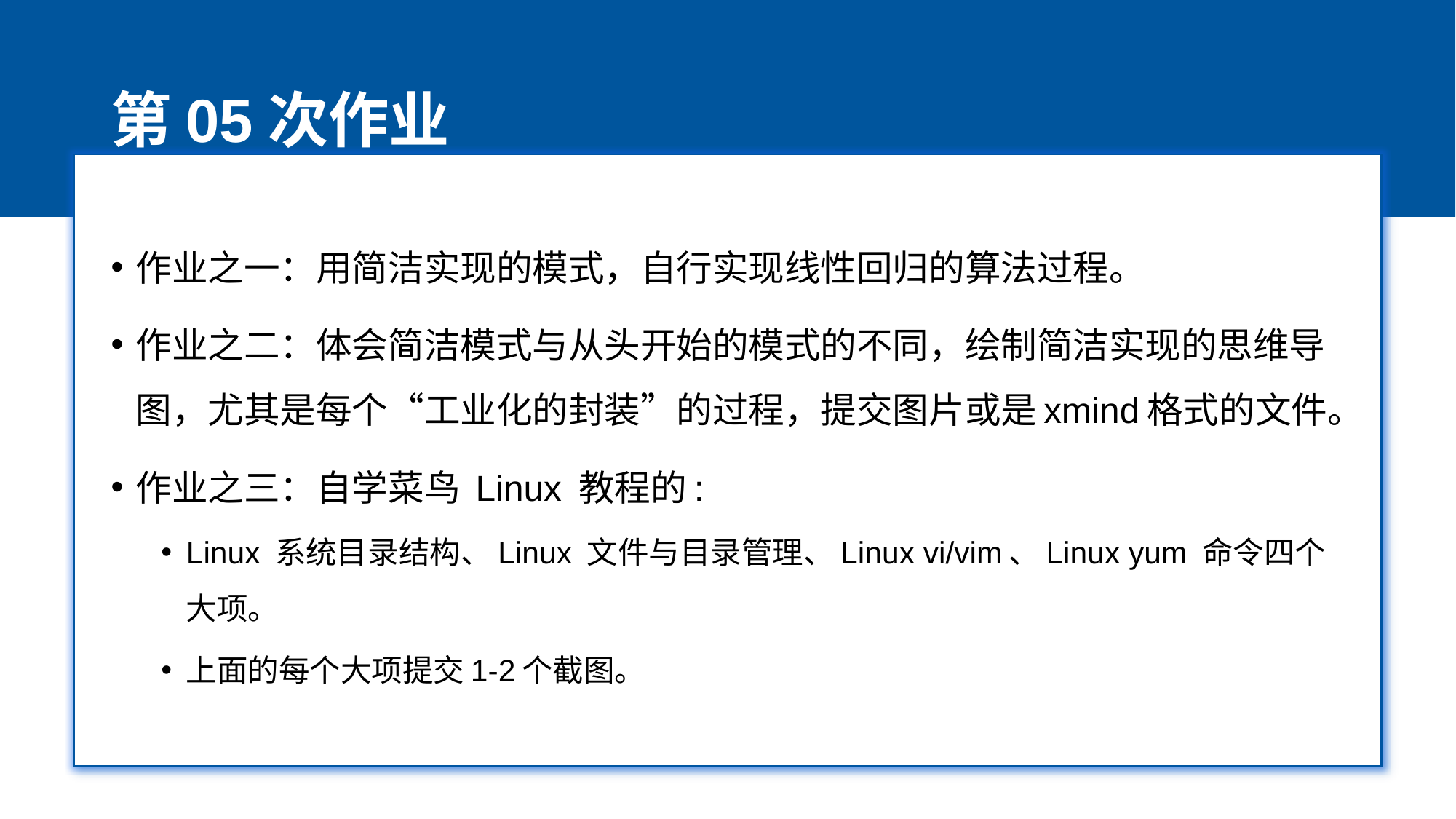

# 第05次作业
作业之一：用简洁实现的模式，自行实现线性回归的算法过程。
作业之二：体会简洁模式与从头开始的模式的不同，绘制简洁实现的思维导图，尤其是每个“工业化的封装”的过程，提交图片或是xmind格式的文件。
作业之三：自学菜鸟 Linux 教程的:
Linux 系统目录结构、Linux 文件与目录管理、Linux vi/vim、Linux yum 命令四个大项。
上面的每个大项提交1-2个截图。